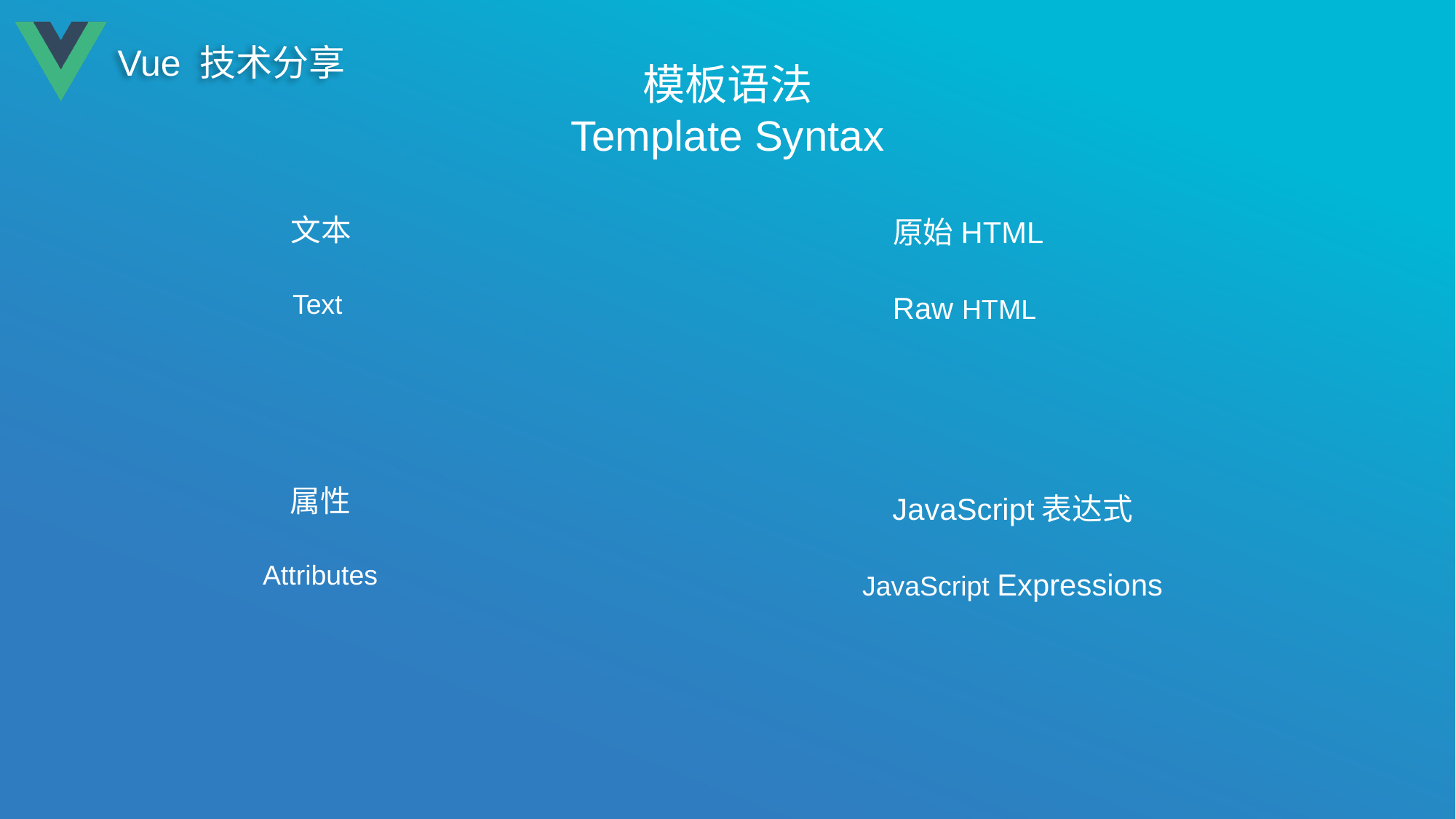

模板语法
Template Syntax
文本
Text
原始HTML
Raw HTML
属性
Attributes
JavaScript表达式
JavaScript Expressions